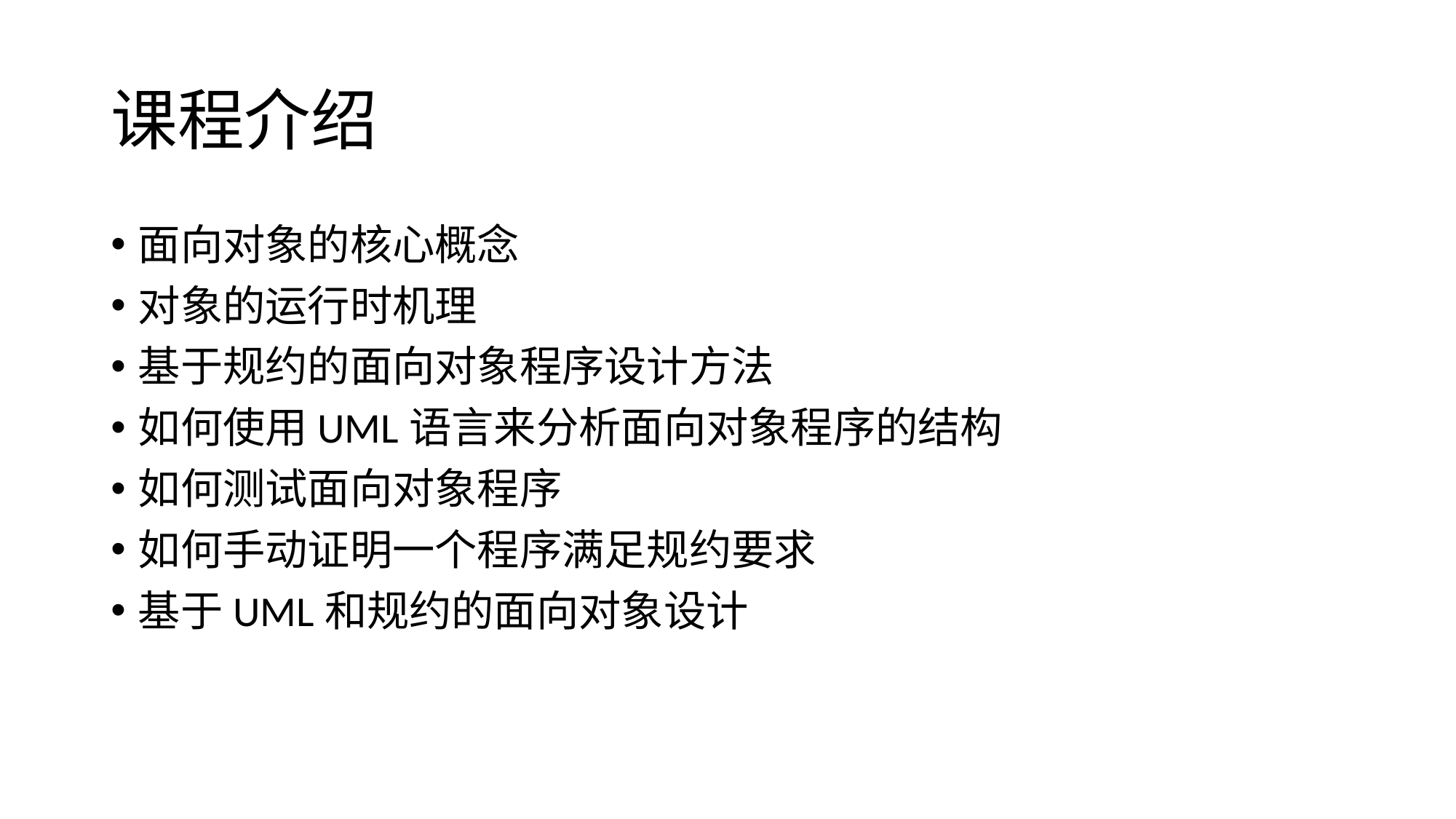

# 课程介绍
面向对象的核心概念
对象的运行时机理
基于规约的面向对象程序设计方法
如何使用UML语言来分析面向对象程序的结构
如何测试面向对象程序
如何手动证明一个程序满足规约要求
基于UML和规约的面向对象设计